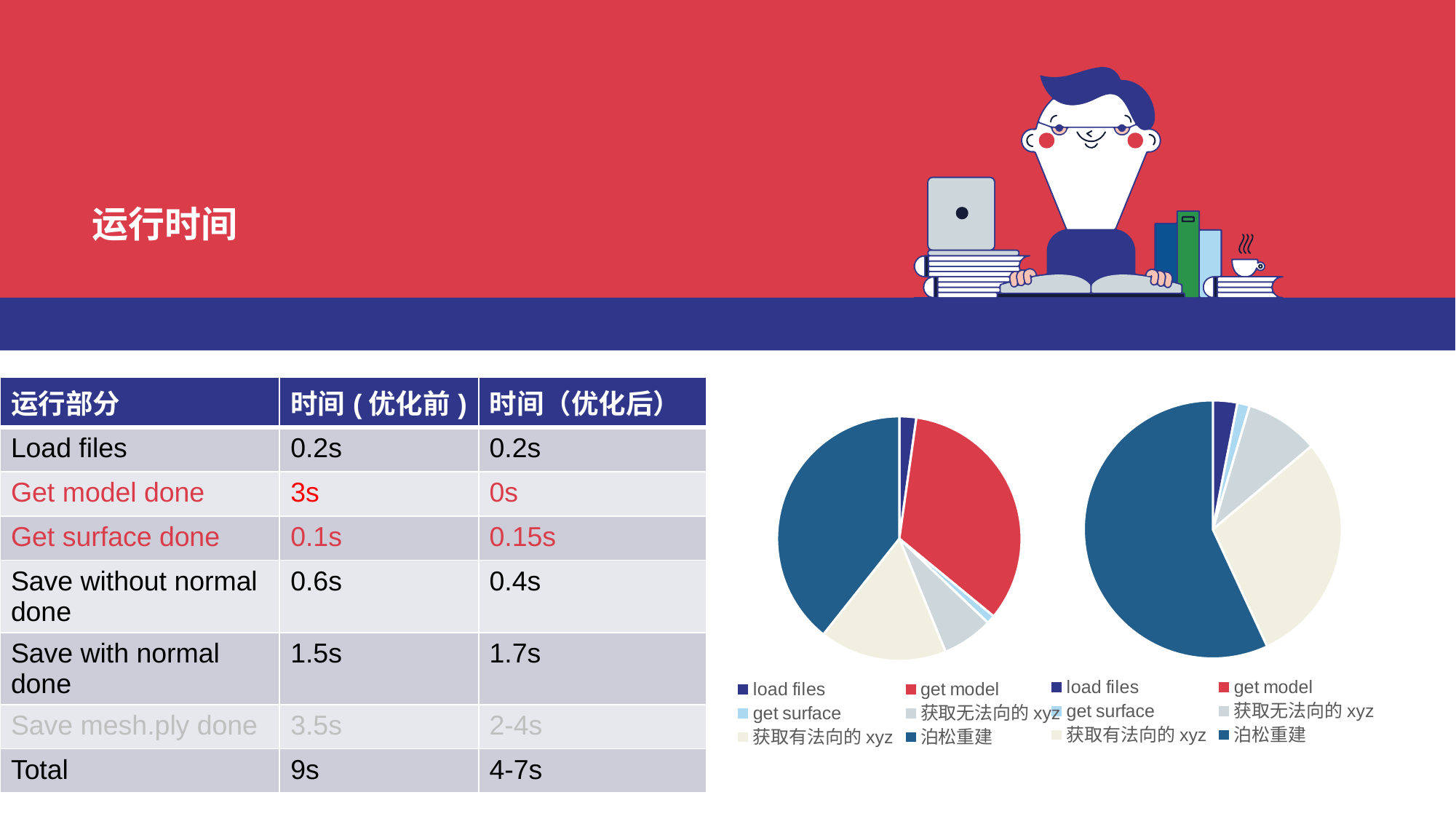

# 运行时间
| 运行部分 | 时间(优化前) | 时间（优化后） |
| --- | --- | --- |
| Load files | 0.2s | 0.2s |
| Get model done | 3s | 0s |
| Get surface done | 0.1s | 0.15s |
| Save without normal done | 0.6s | 0.4s |
| Save with normal done | 1.5s | 1.7s |
| Save mesh.ply done | 3.5s | 2-4s |
| Total | 9s | 4-7s |

### Chart

| Category | 列1 |
|---|---|
| load files | 0.2 |
| get model | 0.0 |
| get surface | 0.1 |
| 获取无法向的xyz | 0.6 |
| 获取有法向的xyz | 1.9 |
| 泊松重建 | 3.7 |

### Chart

| Category | 耗时 |
|---|---|
| load files | 0.2 |
| get model | 3.0 |
| get surface | 0.1 |
| 获取无法向的xyz | 0.6 |
| 获取有法向的xyz | 1.5 |
| 泊松重建 | 3.5 |